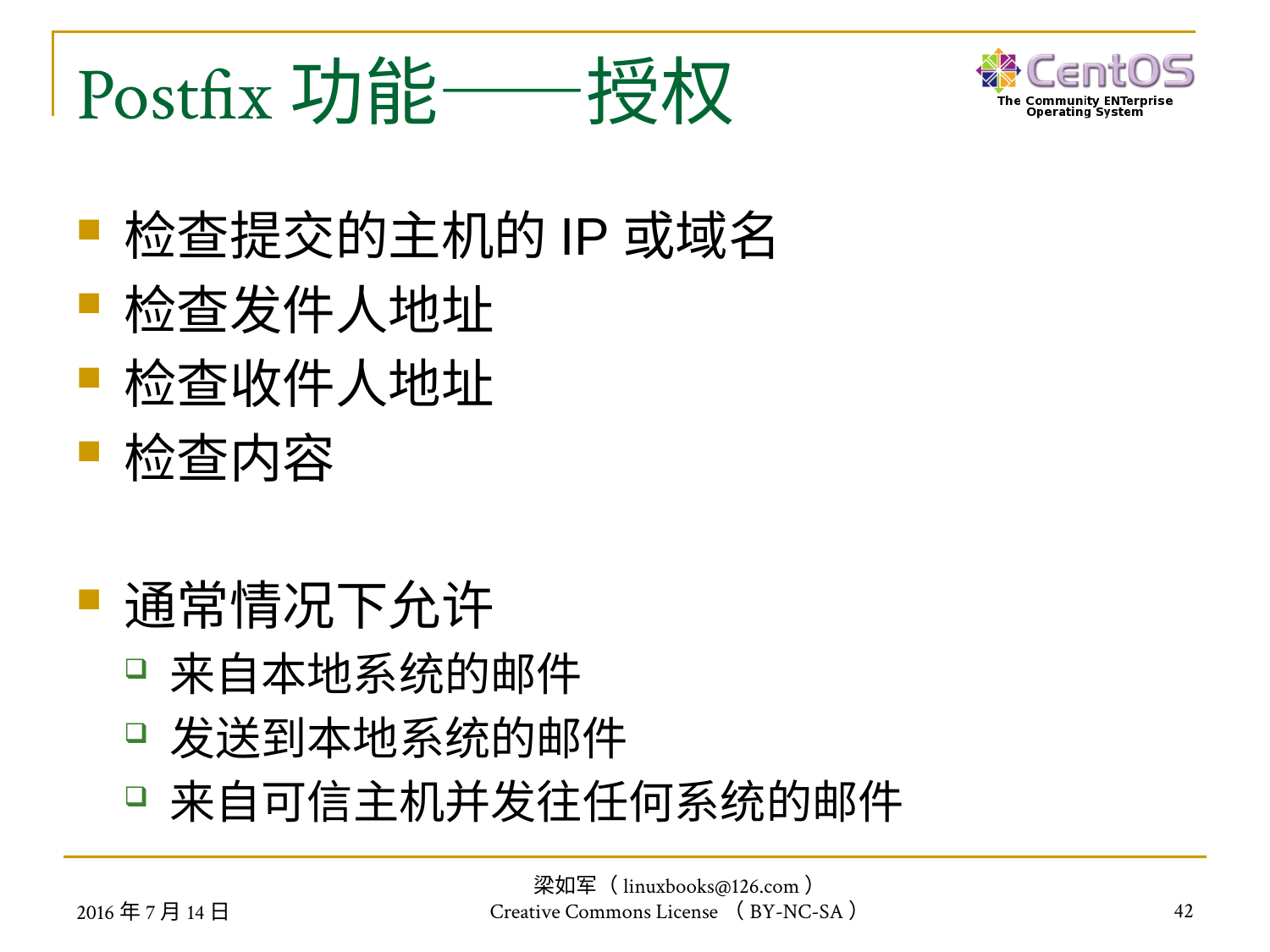

# Postfix功能——授权
检查提交的主机的IP或域名
检查发件人地址
检查收件人地址
检查内容

通常情况下允许
来自本地系统的邮件
发送到本地系统的邮件
来自可信主机并发往任何系统的邮件
梁如军（linuxbooks@126.com）
Creative Commons License（BY-NC-SA）
2016年7月14日
42